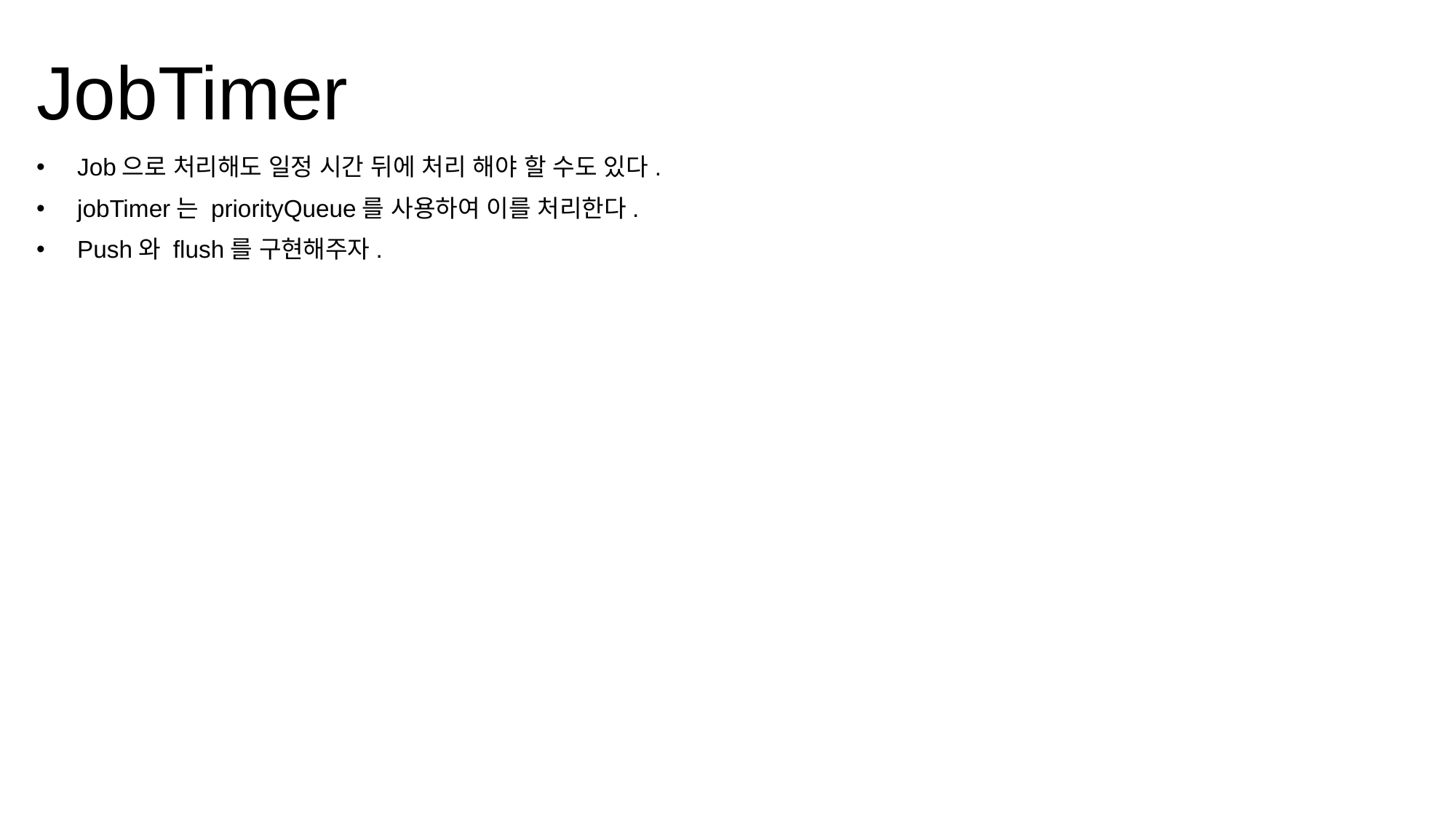

JobTimer
Job으로 처리해도 일정 시간 뒤에 처리 해야 할 수도 있다.
jobTimer는 priorityQueue를 사용하여 이를 처리한다.
Push와 flush를 구현해주자.